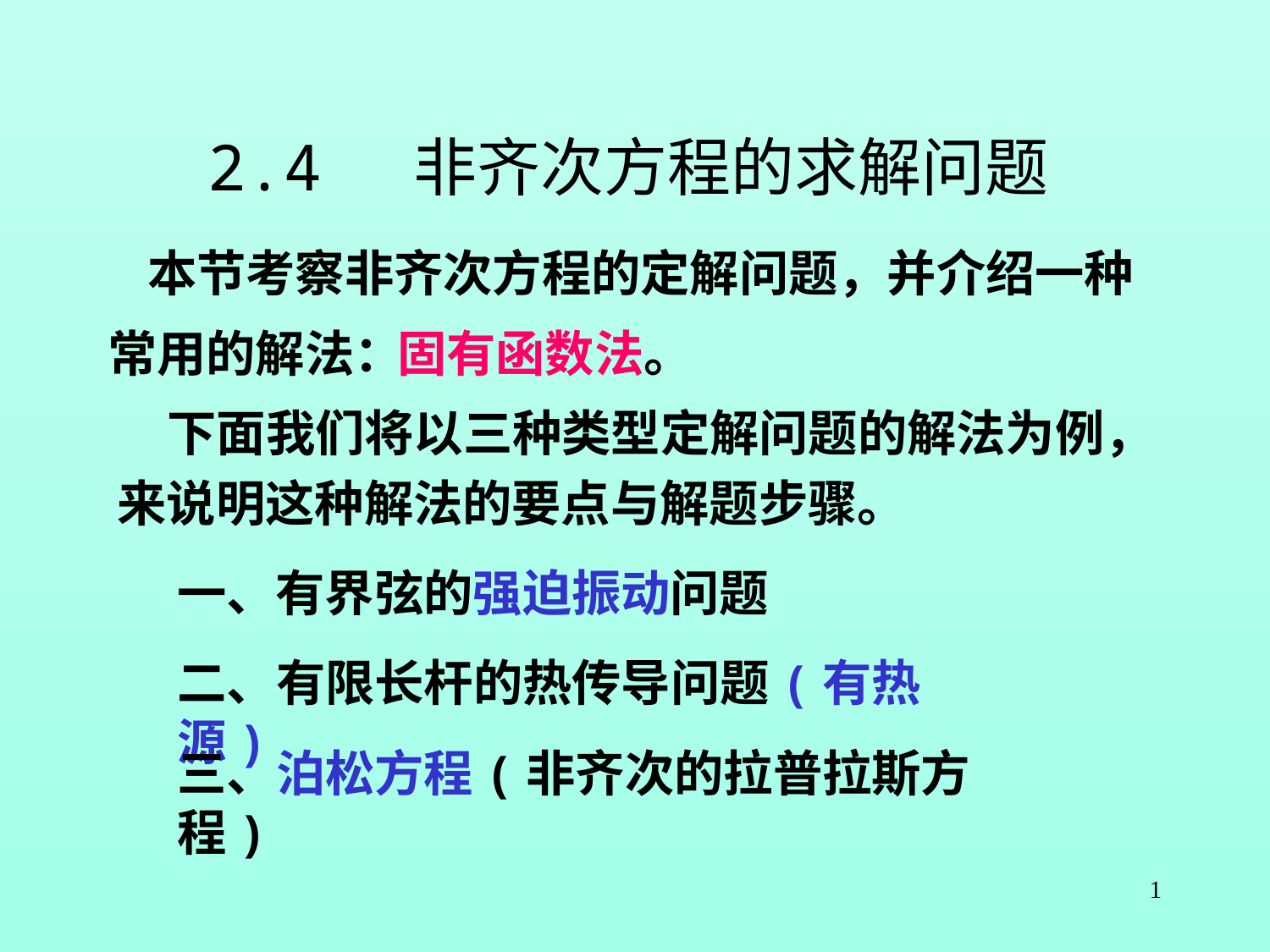

# 2.4  非齐次方程的求解问题
本节考察非齐次方程的定解问题，并介绍一种
常用的解法：
固有函数法。
下面我们将以三种类型定解问题的解法为例，
来说明这种解法的要点与解题步骤。
一、有界弦的强迫振动问题
二、有限长杆的热传导问题(有热源)
三、泊松方程(非齐次的拉普拉斯方程)
1